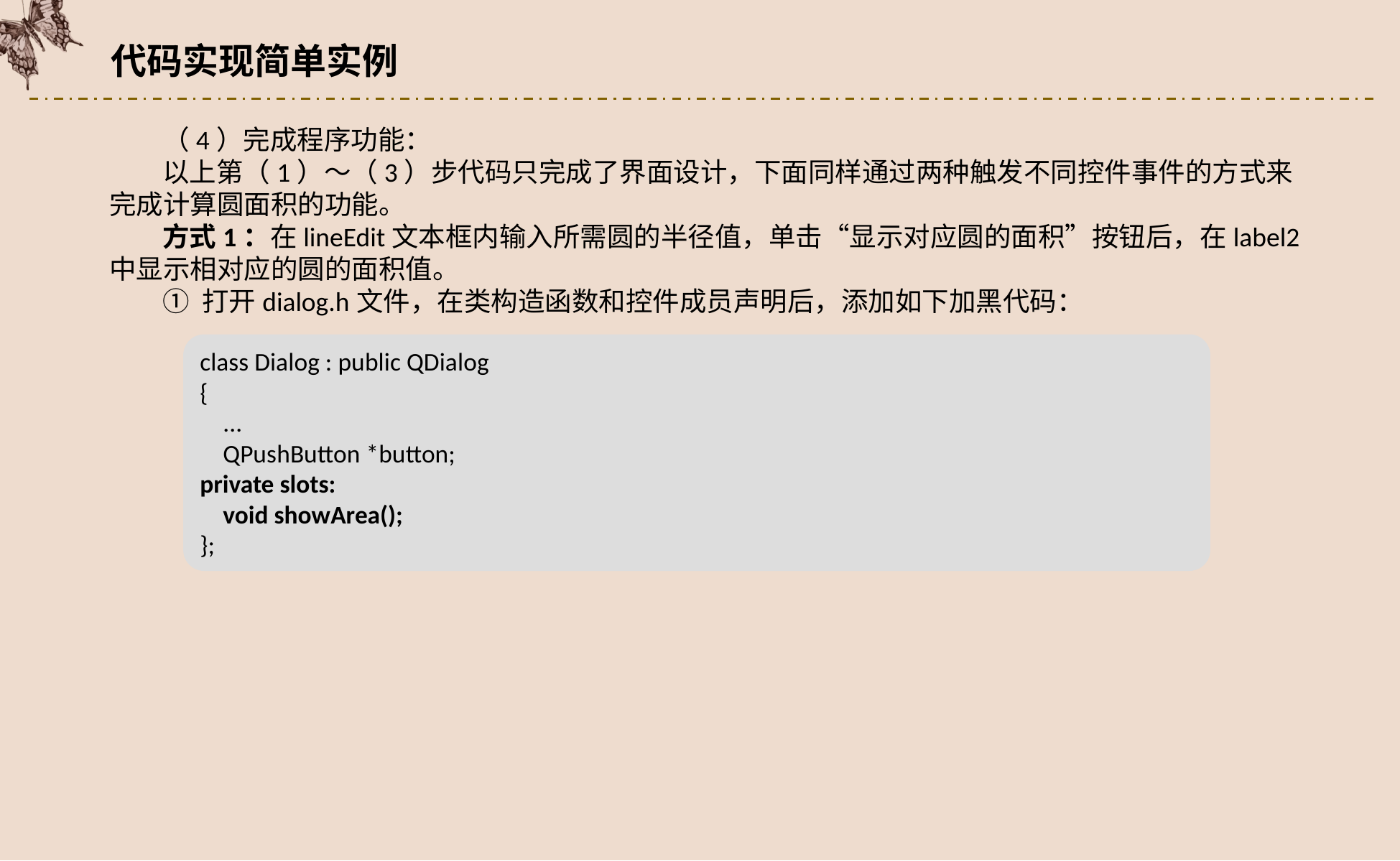

代码实现简单实例
（4）完成程序功能：
以上第（1）～（3）步代码只完成了界面设计，下面同样通过两种触发不同控件事件的方式来完成计算圆面积的功能。
方式1：在lineEdit文本框内输入所需圆的半径值，单击“显示对应圆的面积”按钮后，在label2中显示相对应的圆的面积值。
① 打开dialog.h文件，在类构造函数和控件成员声明后，添加如下加黑代码：
class Dialog : public QDialog
{
    ...
    QPushButton *button;
private slots:
    void showArea();
};